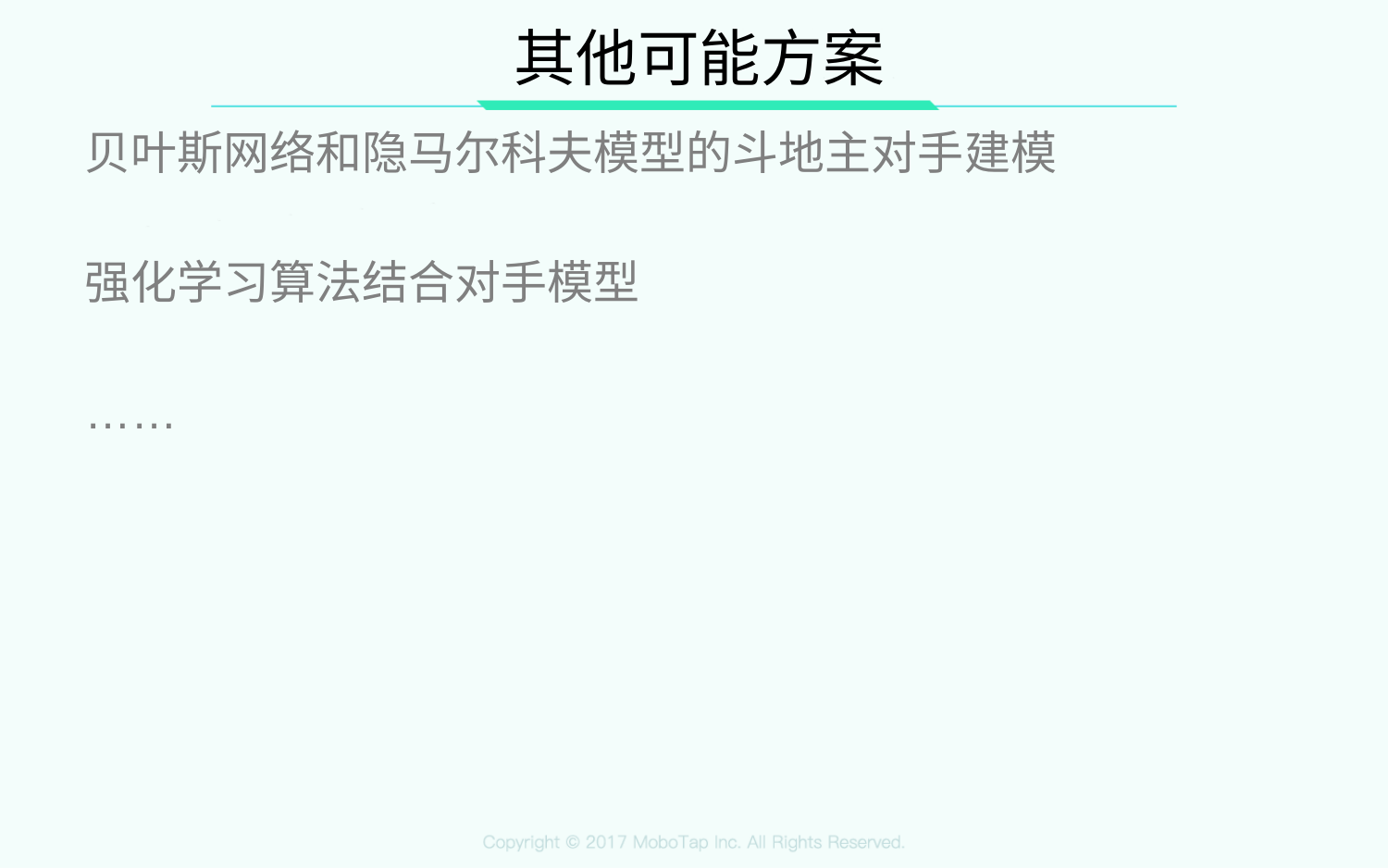

# 其他可能方案
贝叶斯网络和隐马尔科夫模型的斗地主对手建模

强化学习算法结合对手模型

……